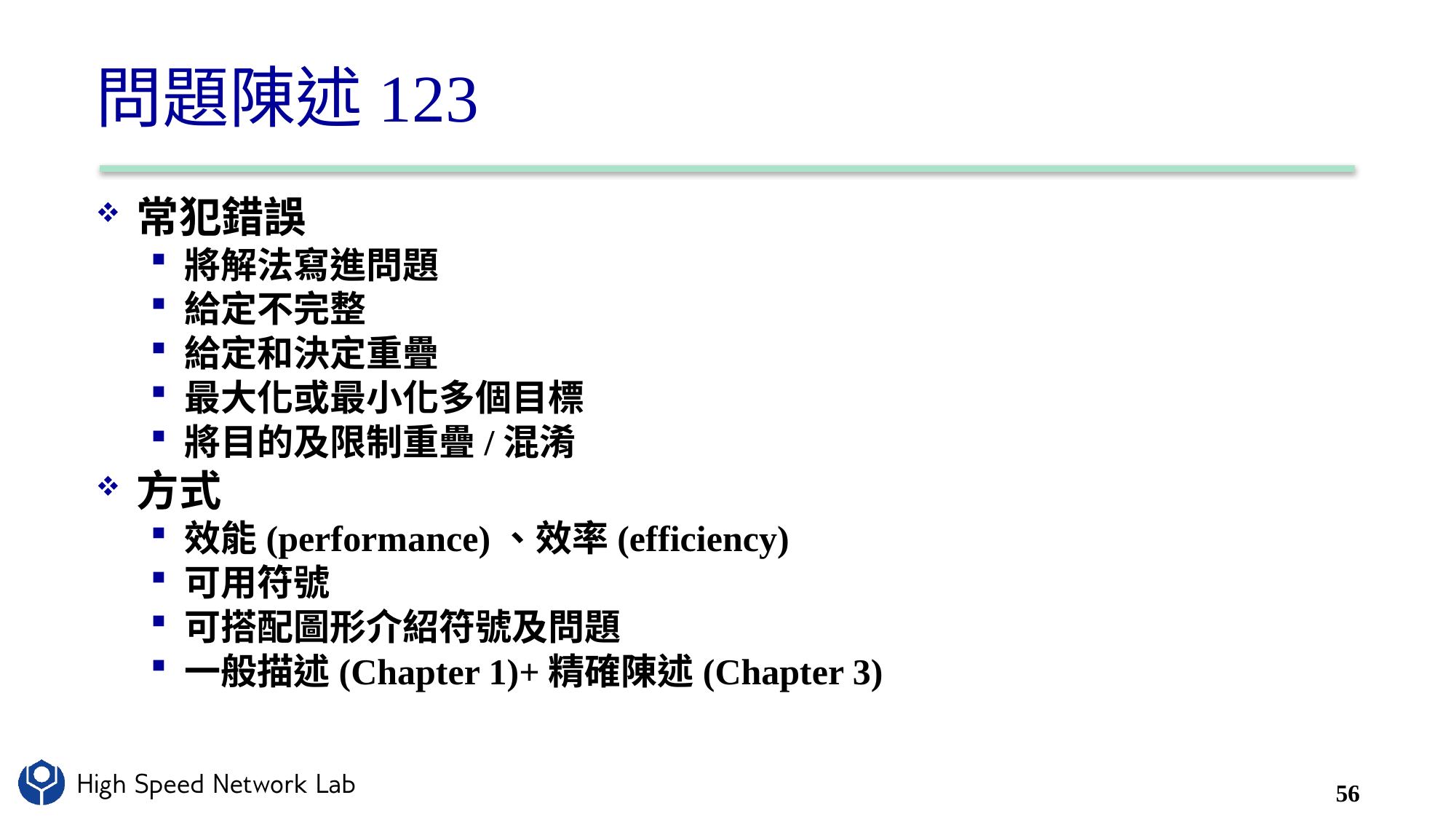

# 問題陳述123
常犯錯誤
將解法寫進問題
給定不完整
給定和決定重疊
最大化或最小化多個目標
將目的及限制重疊/混淆
方式
效能(performance)、效率(efficiency)
可用符號
可搭配圖形介紹符號及問題
一般描述(Chapter 1)+精確陳述(Chapter 3)

56